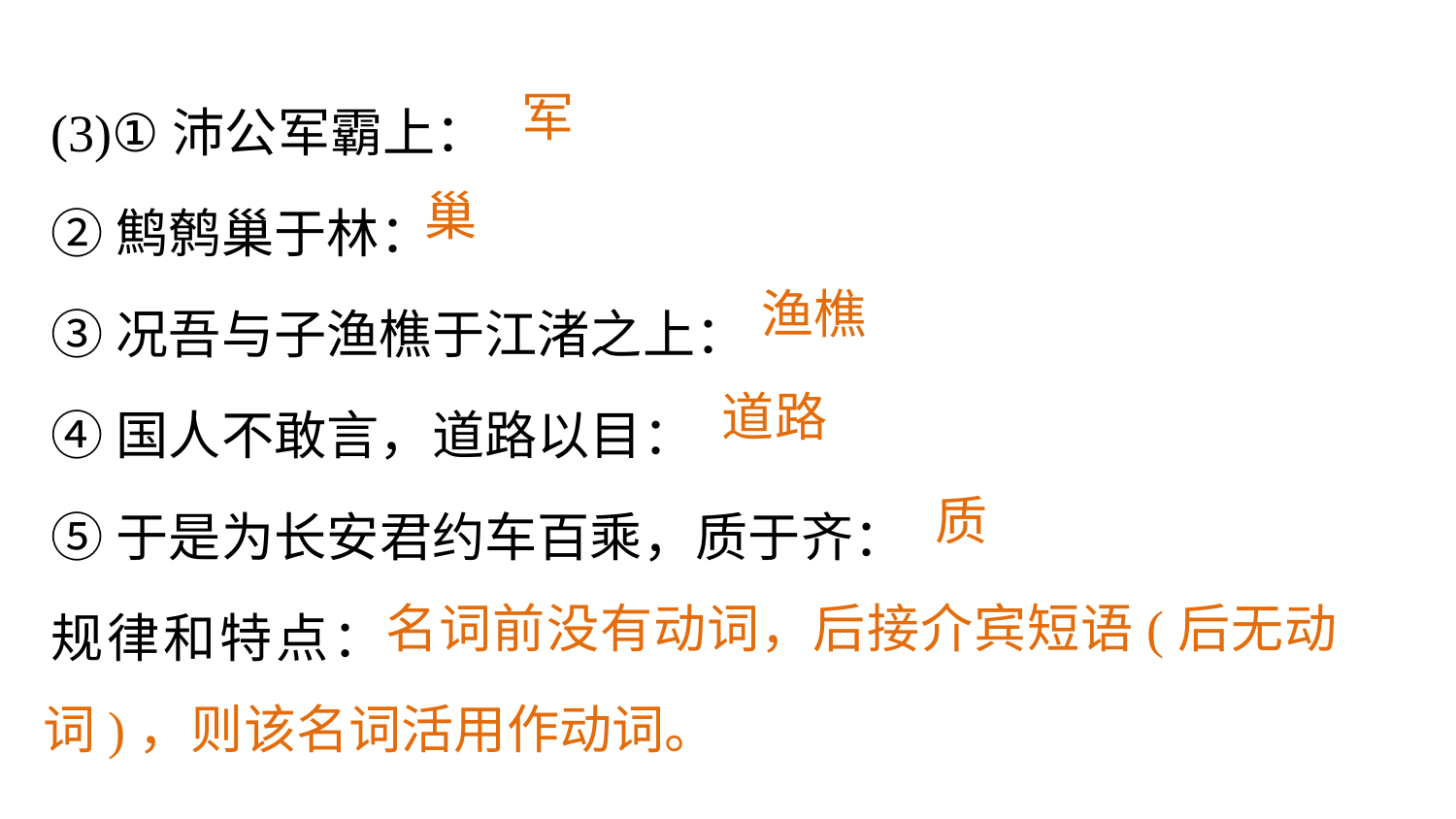

(3)①沛公军霸上：
②鹪鹩巢于林：
③况吾与子渔樵于江渚之上：
④国人不敢言，道路以目：
⑤于是为长安君约车百乘，质于齐：
规律和特点：
军
巢
渔樵
道路
质
                          名词前没有动词，后接介宾短语(后无动词)，则该名词活用作动词。